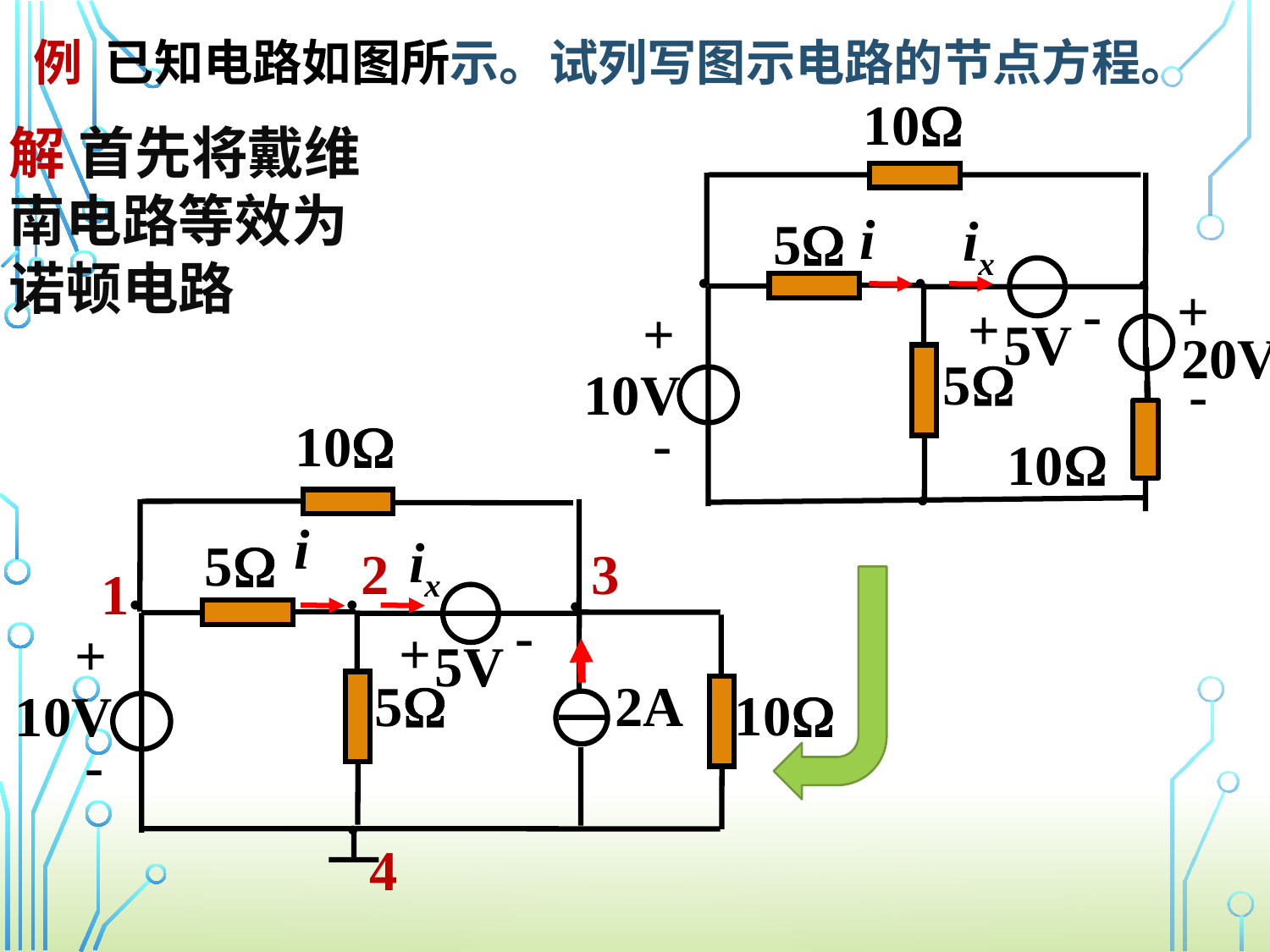

例  已知电路如图所示。试列写图示电路的节点方程。
10Ω

i
ix
5Ω
●
●

●
+
-

+
+
5V
20V

5Ω
10V
-

-
10Ω

●

解 首先将戴维南电路等效为诺顿电路
10Ω

i
ix
5Ω
●
●

●
-
+
+
5V

2A
5Ω
10Ω
10V
-
●
2
3
1
4